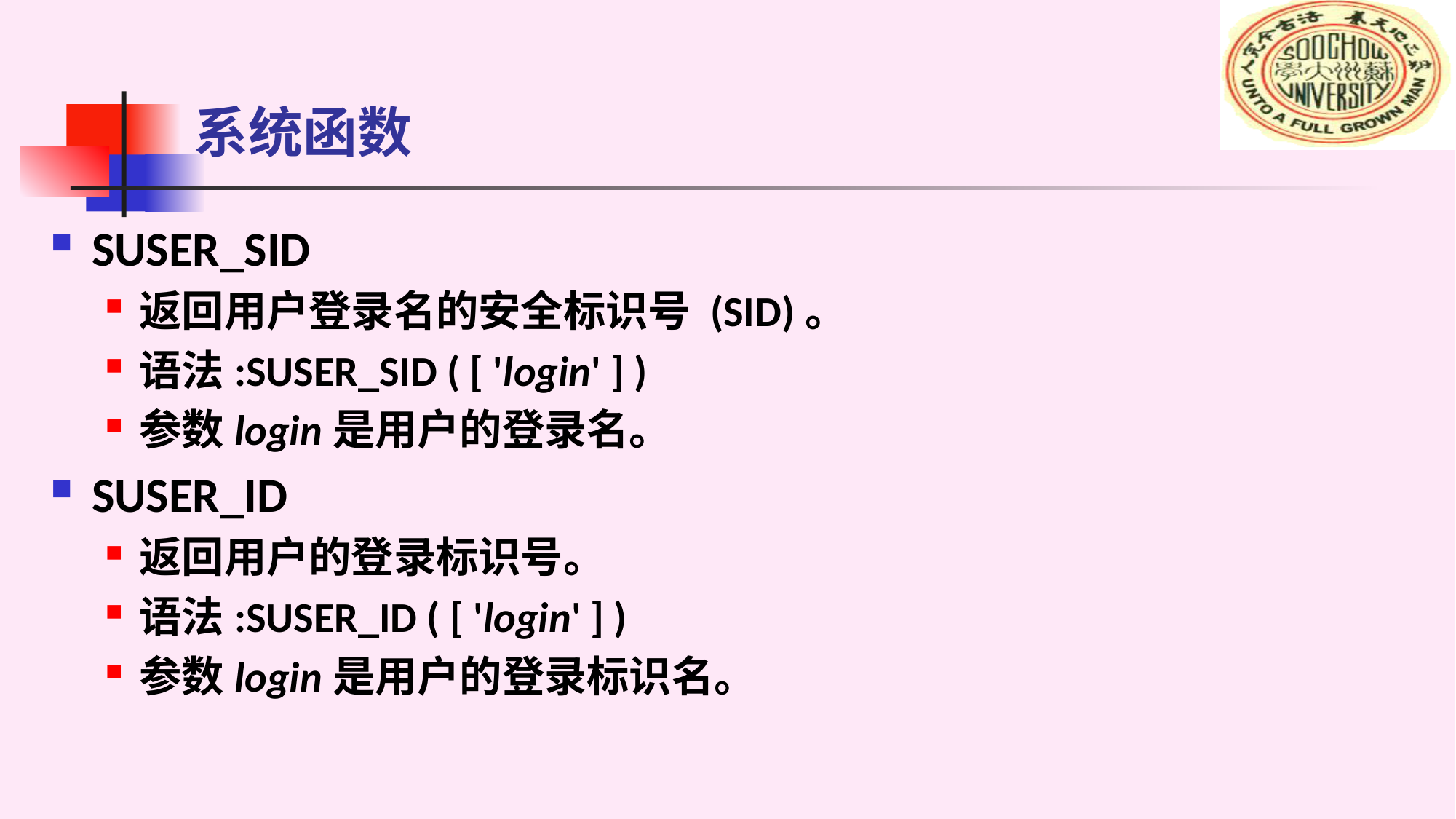

# 系统函数
SUSER_SID
返回用户登录名的安全标识号 (SID)。
语法:SUSER_SID ( [ 'login' ] )
参数login是用户的登录名。
SUSER_ID
返回用户的登录标识号。
语法:SUSER_ID ( [ 'login' ] )
参数login是用户的登录标识名。